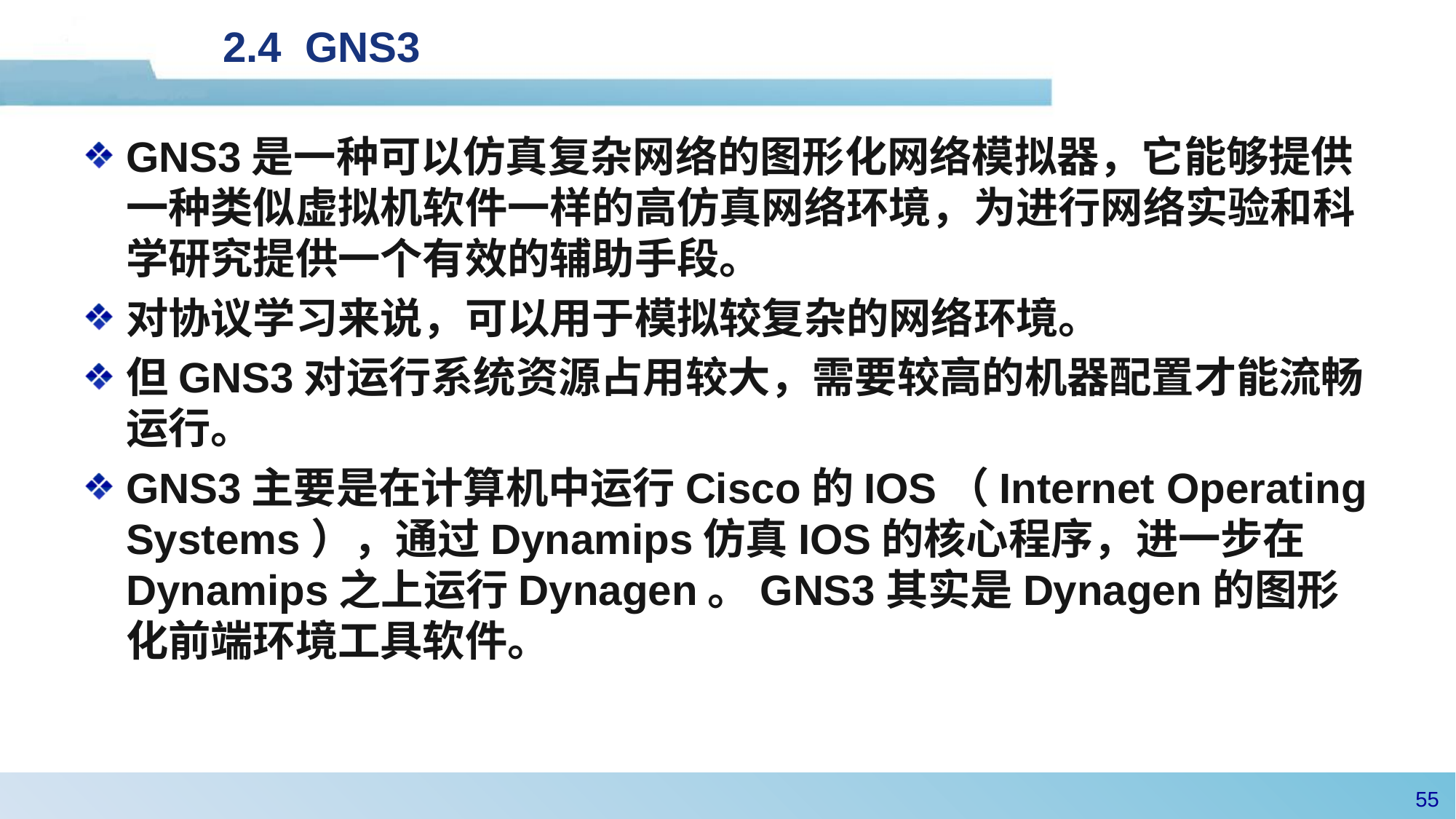

# 2.4  GNS3
GNS3是一种可以仿真复杂网络的图形化网络模拟器，它能够提供一种类似虚拟机软件一样的高仿真网络环境，为进行网络实验和科学研究提供一个有效的辅助手段。
对协议学习来说，可以用于模拟较复杂的网络环境。
但GNS3对运行系统资源占用较大，需要较高的机器配置才能流畅运行。
GNS3主要是在计算机中运行Cisco的IOS（Internet Operating Systems），通过Dynamips仿真IOS的核心程序，进一步在Dynamips之上运行Dynagen。GNS3其实是Dynagen的图形化前端环境工具软件。
55